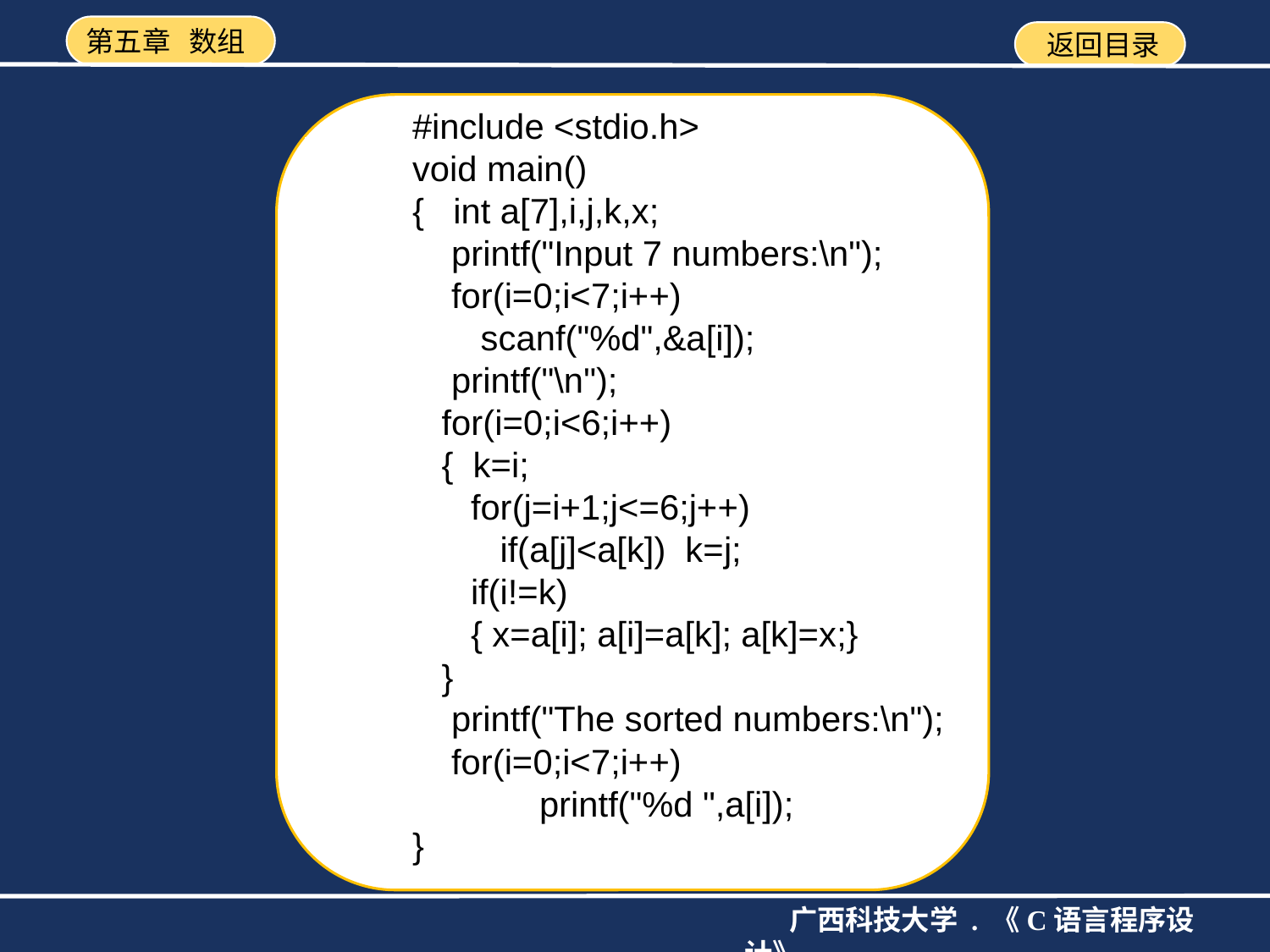

#include <stdio.h>
void main()
{   int a[7],i,j,k,x;
    printf("Input 7 numbers:\n");
    for(i=0;i<7;i++)
       scanf("%d",&a[i]);
    printf("\n");
   for(i=0;i<6;i++)
   {  k=i;
      for(j=i+1;j<=6;j++)
         if(a[j]<a[k])  k=j;
      if(i!=k)
      { x=a[i]; a[i]=a[k]; a[k]=x;}
   }
    printf("The sorted numbers:\n");
    for(i=0;i<7;i++)
	printf("%d ",a[i]);
}

输入7个数给a[0] 到 a[6]

for  i=0  to  5

k=i

for  j=i+1  to  6

a[j]<a[k]
真
假

k=j

i != k

真
假
a[i]⇔a[k]

输出a[0] 到 a[6]